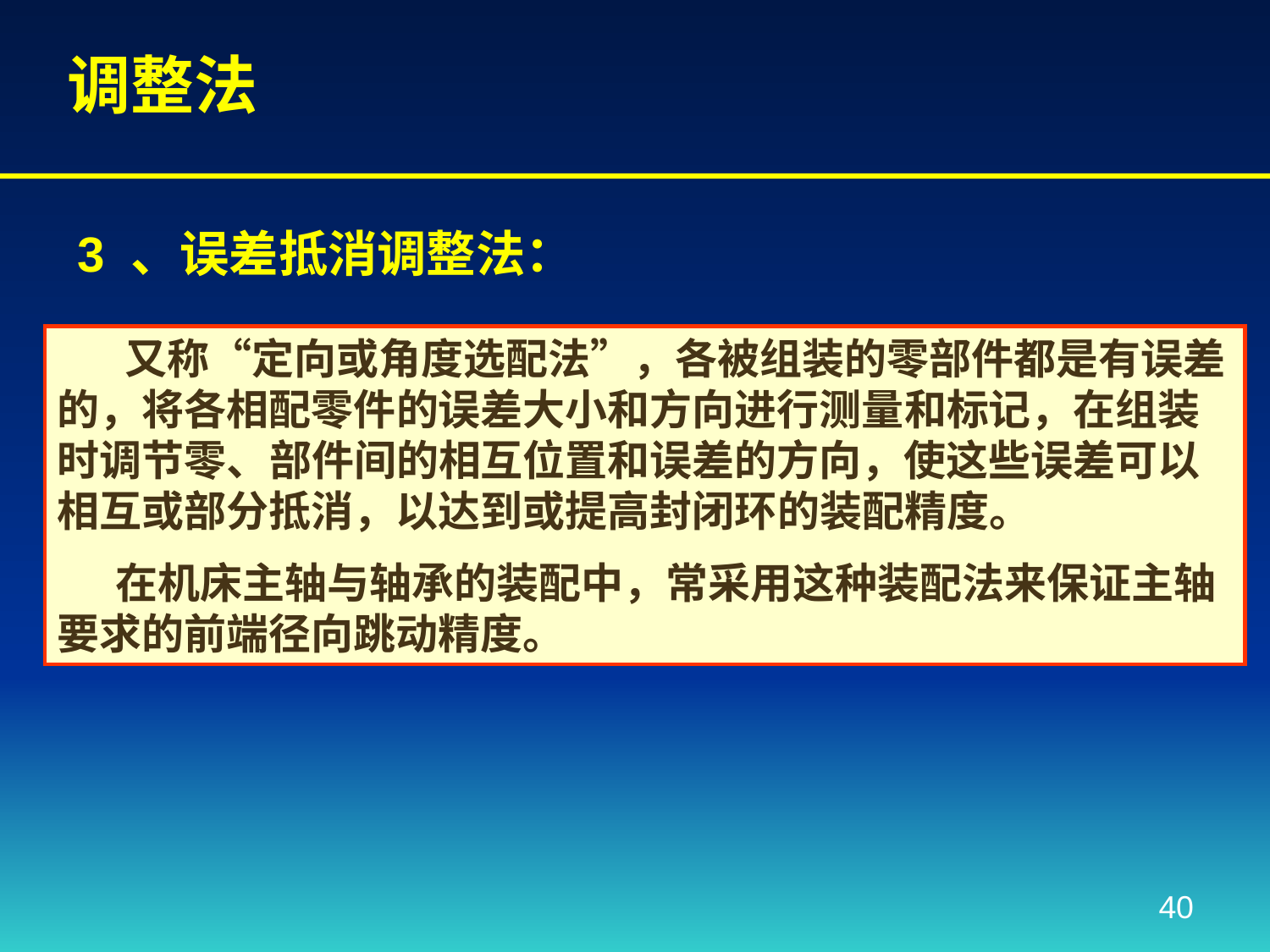

# 调整法
3 、误差抵消调整法：
      又称“定向或角度选配法”，各被组装的零部件都是有误差的，将各相配零件的误差大小和方向进行测量和标记，在组装时调节零、部件间的相互位置和误差的方向，使这些误差可以相互或部分抵消，以达到或提高封闭环的装配精度。
     在机床主轴与轴承的装配中，常采用这种装配法来保证主轴要求的前端径向跳动精度。
40